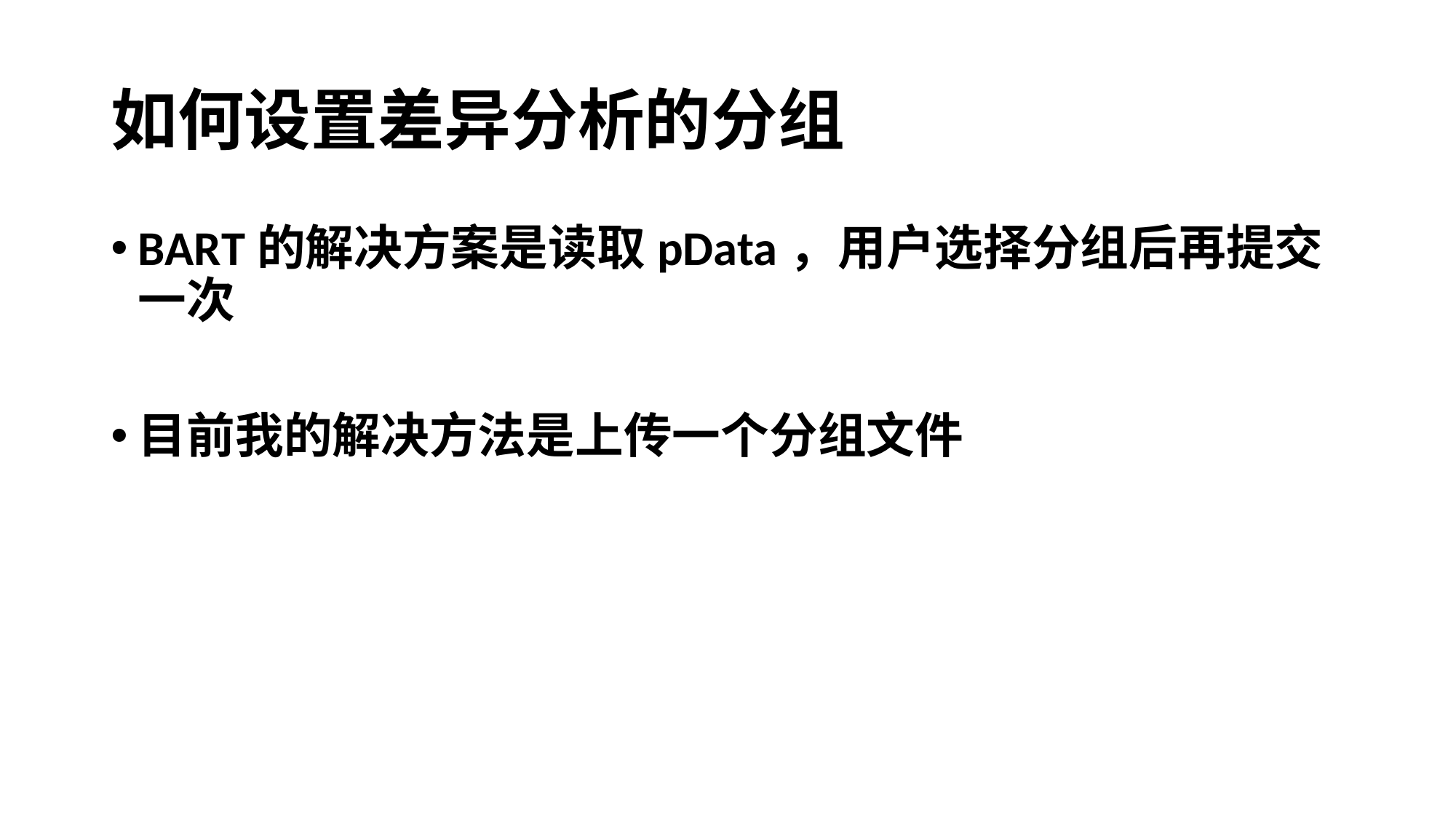

# 如何设置差异分析的分组
BART的解决方案是读取pData，用户选择分组后再提交一次

目前我的解决方法是上传一个分组文件